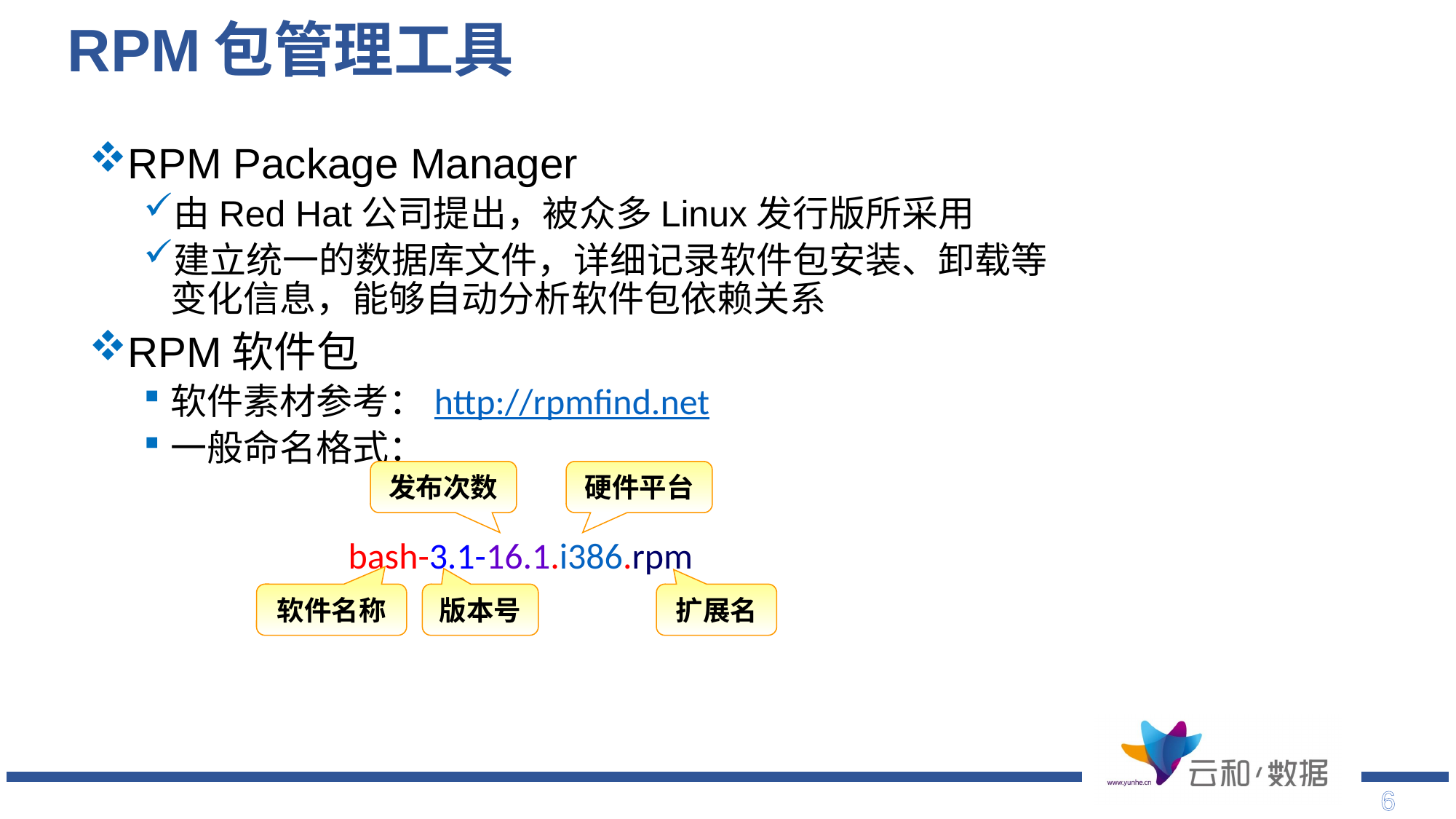

# RPM包管理工具
RPM Package Manager
由Red Hat公司提出，被众多Linux发行版所采用
建立统一的数据库文件，详细记录软件包安装、卸载等变化信息，能够自动分析软件包依赖关系
RPM软件包
软件素材参考：http://rpmfind.net
一般命名格式：

                         bash-3.1-16.1.i386.rpm
发布次数
硬件平台
软件名称
版本号
扩展名